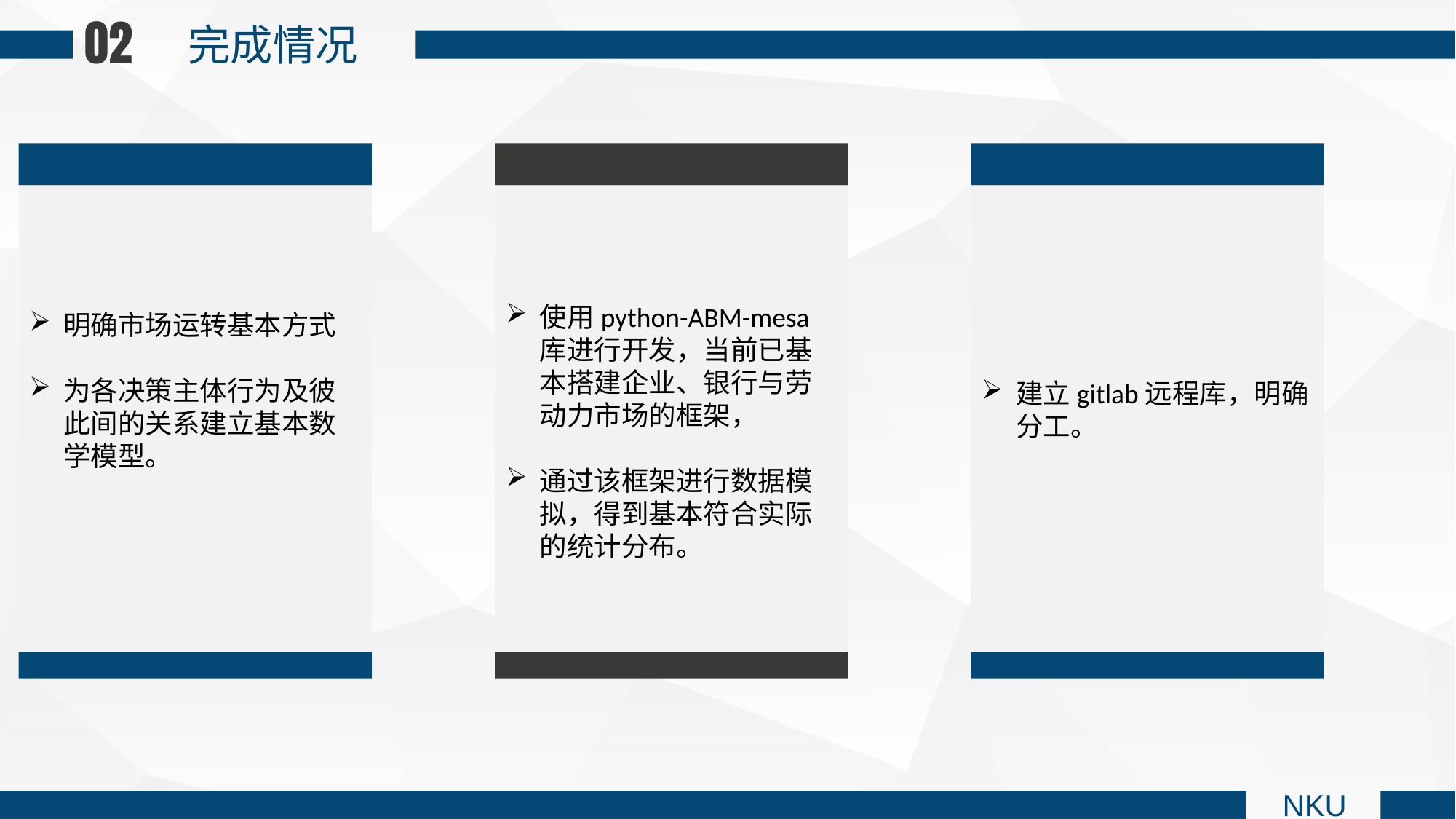

02
完成情况

使用python-ABM-mesa库进行开发，当前已基本搭建企业、银行与劳动力市场的框架，

通过该框架进行数据模拟，得到基本符合实际的统计分布。
明确市场运转基本方式

为各决策主体行为及彼此间的关系建立基本数学模型。
建立gitlab远程库，明确分工。
NKU